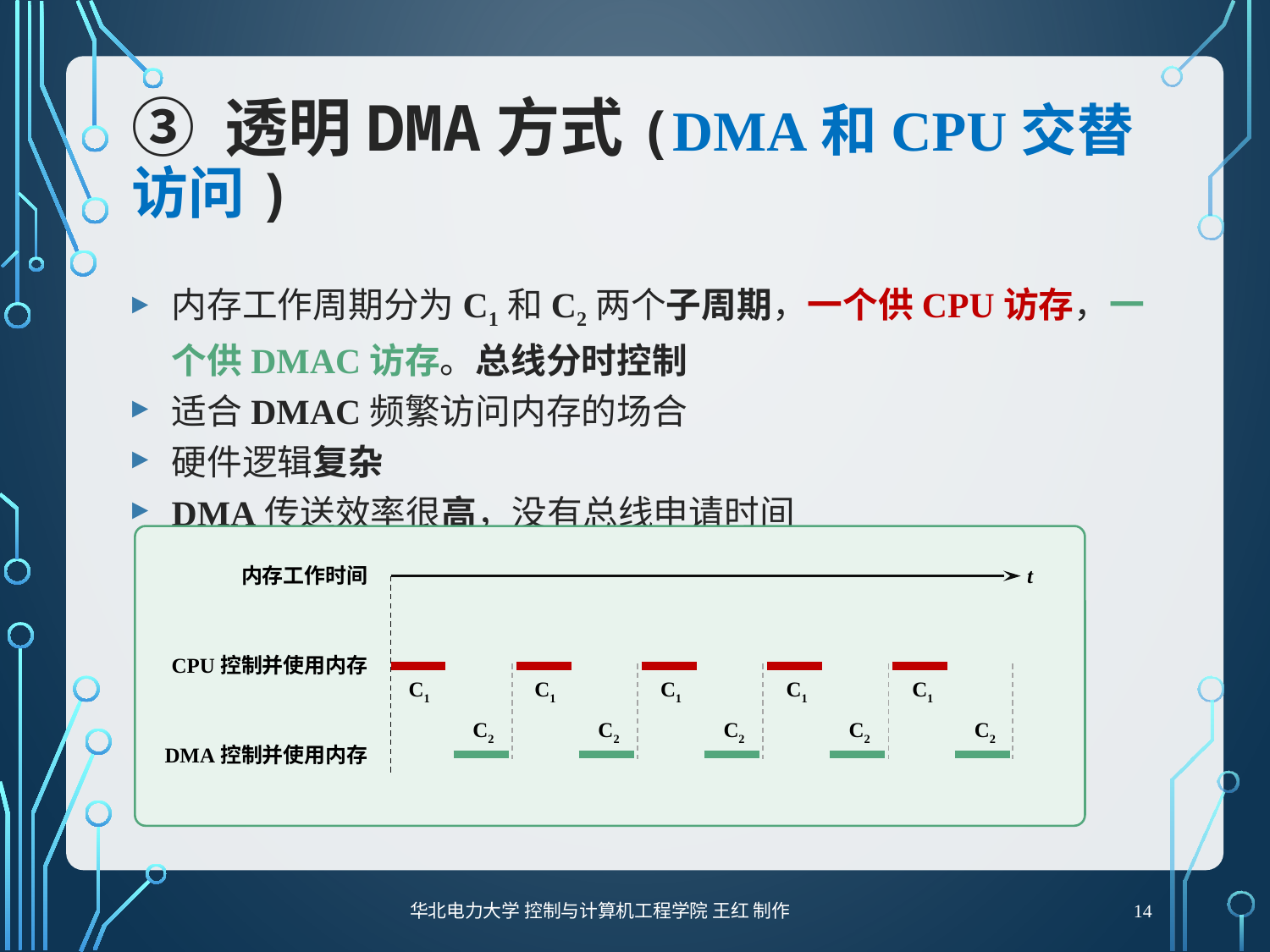

# ③ 透明DMA方式(DMA和CPU交替访问)
内存工作周期分为C1和C2两个子周期，一个供CPU访存，一个供DMAC访存。总线分时控制
适合DMAC频繁访问内存的场合
硬件逻辑复杂
DMA传送效率很高，没有总线申请时间

t
内存工作时间
CPU控制并使用内存
C1
C1
C1
C1
C1
C2
C2
C2
C2
C2
DMA控制并使用内存
14
华北电力大学 控制与计算机工程学院 王红 制作